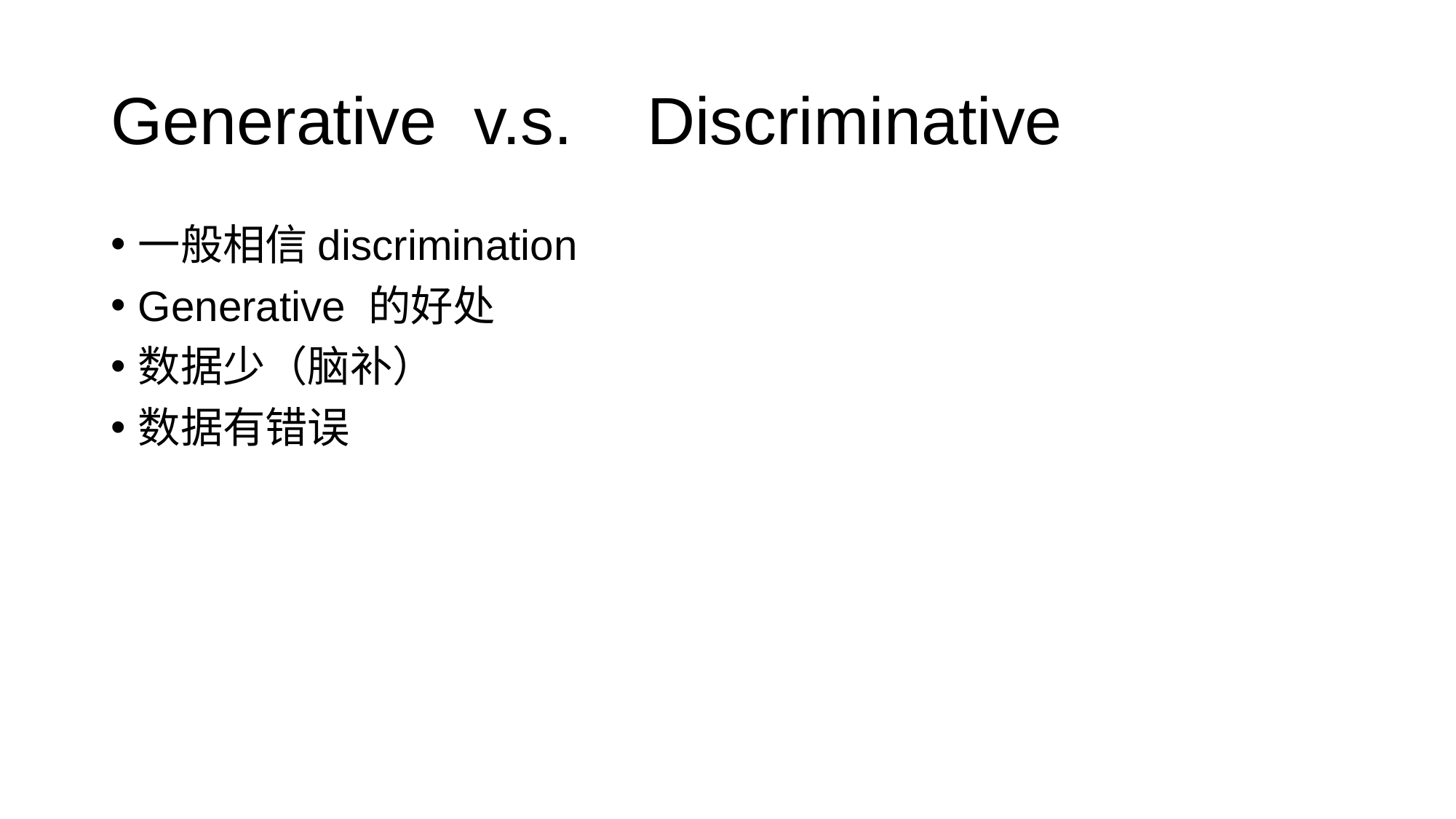

# Generative  v.s.    Discriminative
一般相信discrimination
Generative 的好处
数据少（脑补）
数据有错误